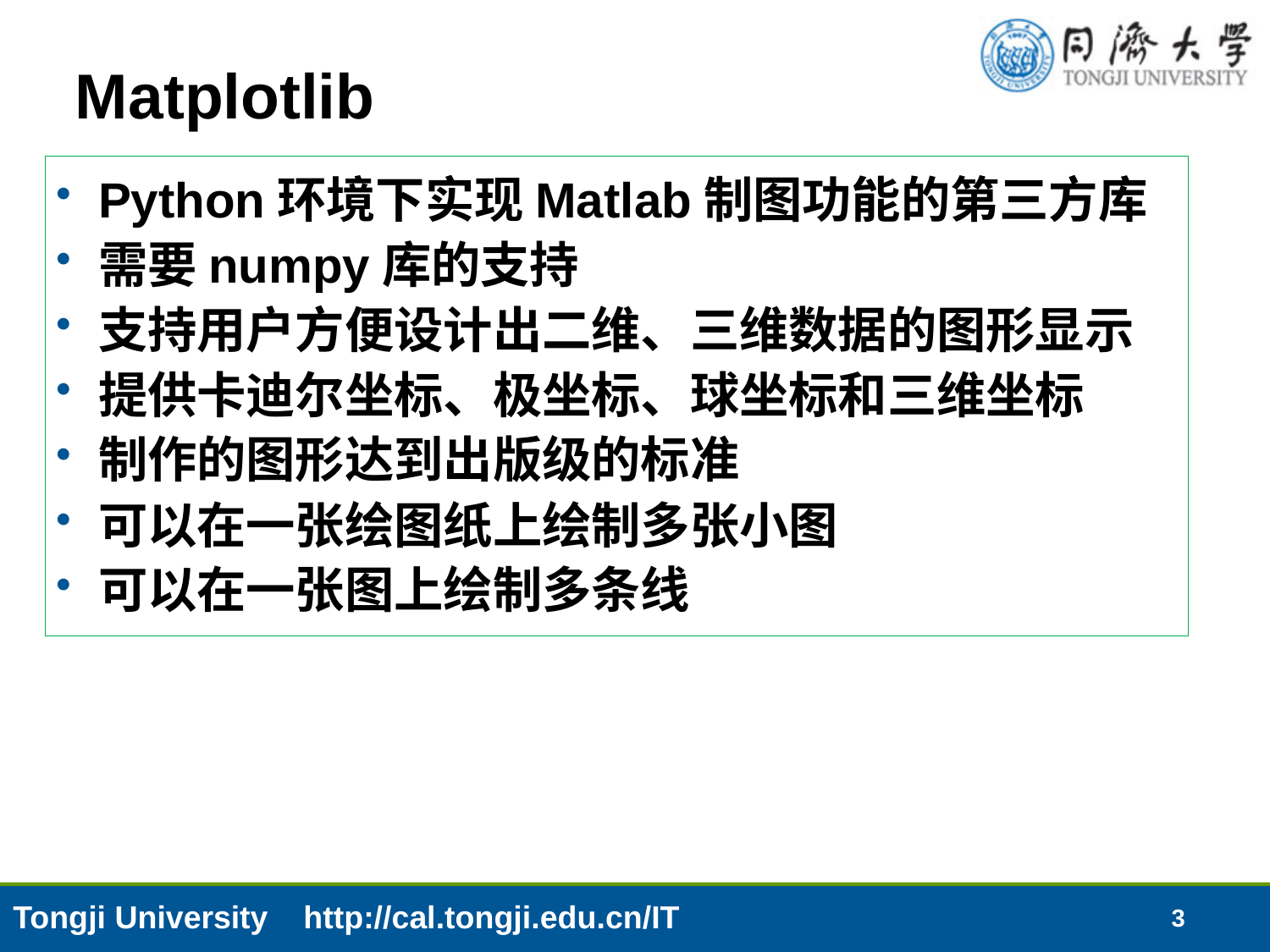

# Matplotlib
Python环境下实现Matlab制图功能的第三方库
需要numpy库的支持
支持用户方便设计出二维、三维数据的图形显示
提供卡迪尔坐标、极坐标、球坐标和三维坐标
制作的图形达到出版级的标准
可以在一张绘图纸上绘制多张小图
可以在一张图上绘制多条线